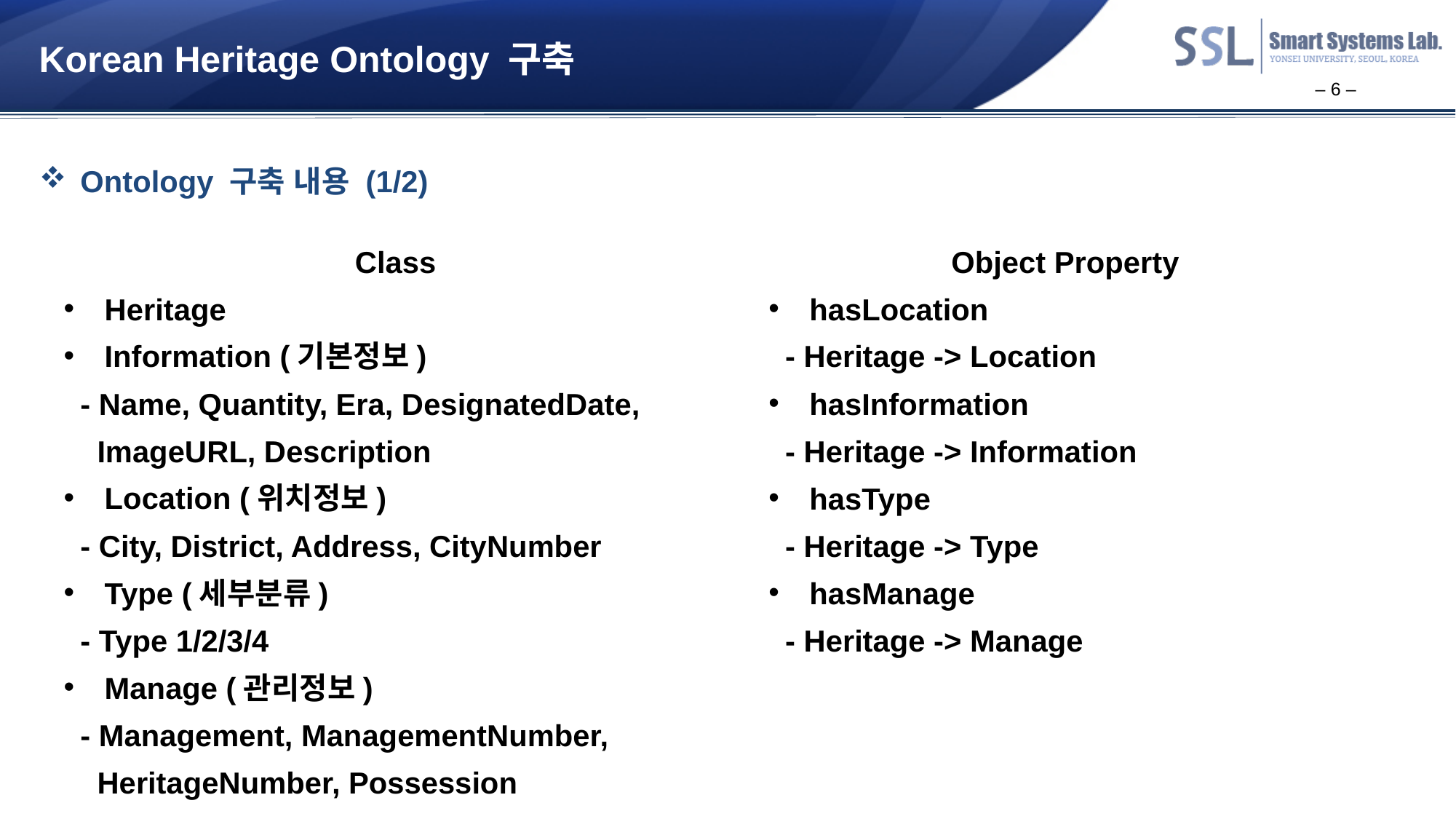

# Korean Heritage Ontology 구축
– 6 –
Ontology 구축 내용 (1/2)
Class
Heritage
Information (기본정보)
  - Name, Quantity, Era, DesignatedDate,
    ImageURL, Description
Location (위치정보)
  - City, District, Address, CityNumber
Type (세부분류)
  - Type 1/2/3/4
Manage (관리정보)
  - Management, ManagementNumber,
    HeritageNumber, Possession
Object Property
hasLocation
  - Heritage -> Location
hasInformation
  - Heritage -> Information
hasType
  - Heritage -> Type
hasManage
  - Heritage -> Manage